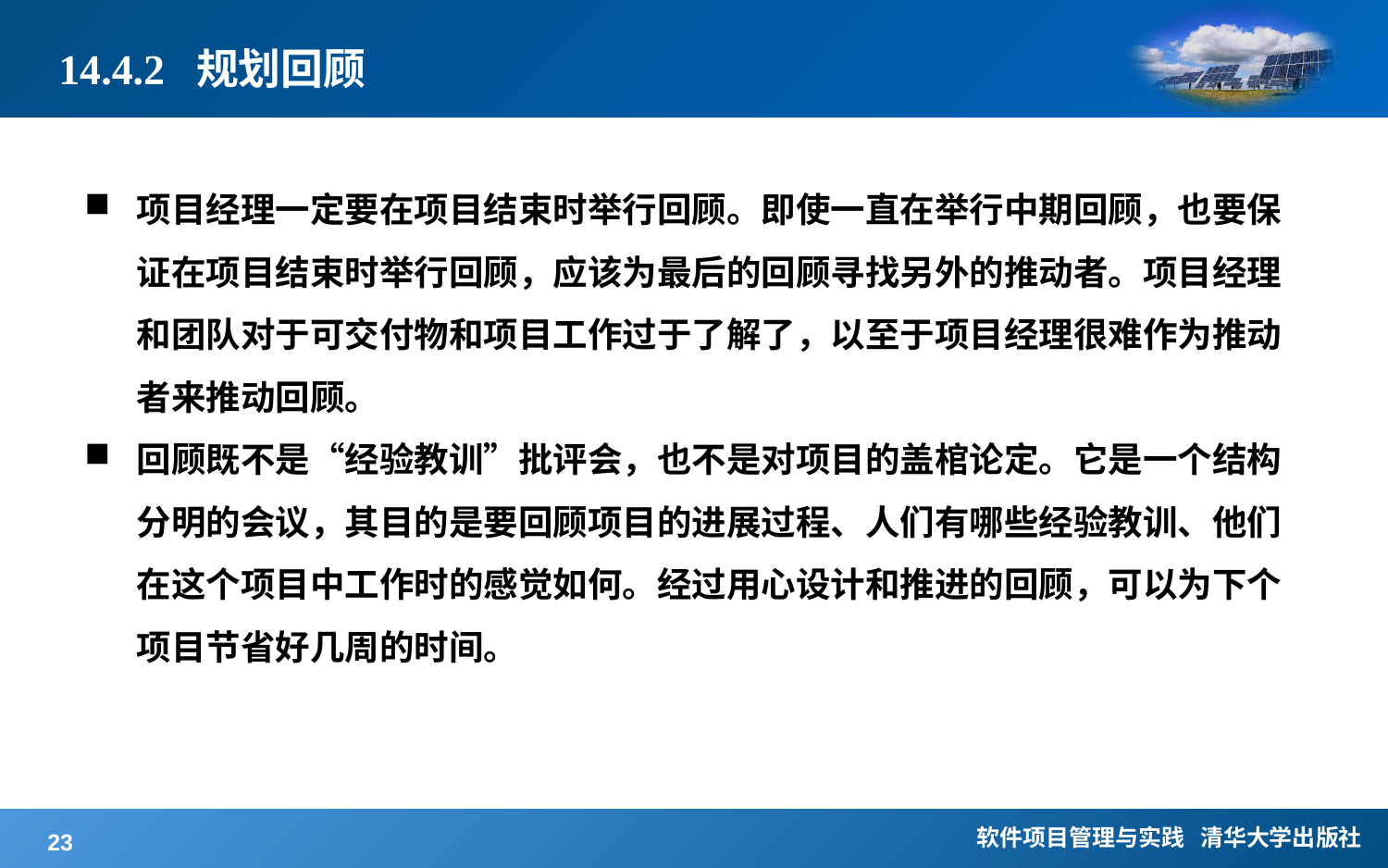

# 14.4.2  规划回顾
项目经理一定要在项目结束时举行回顾。即使一直在举行中期回顾，也要保证在项目结束时举行回顾，应该为最后的回顾寻找另外的推动者。项目经理和团队对于可交付物和项目工作过于了解了，以至于项目经理很难作为推动者来推动回顾。
回顾既不是“经验教训”批评会，也不是对项目的盖棺论定。它是一个结构分明的会议，其目的是要回顾项目的进展过程、人们有哪些经验教训、他们在这个项目中工作时的感觉如何。经过用心设计和推进的回顾，可以为下个项目节省好几周的时间。